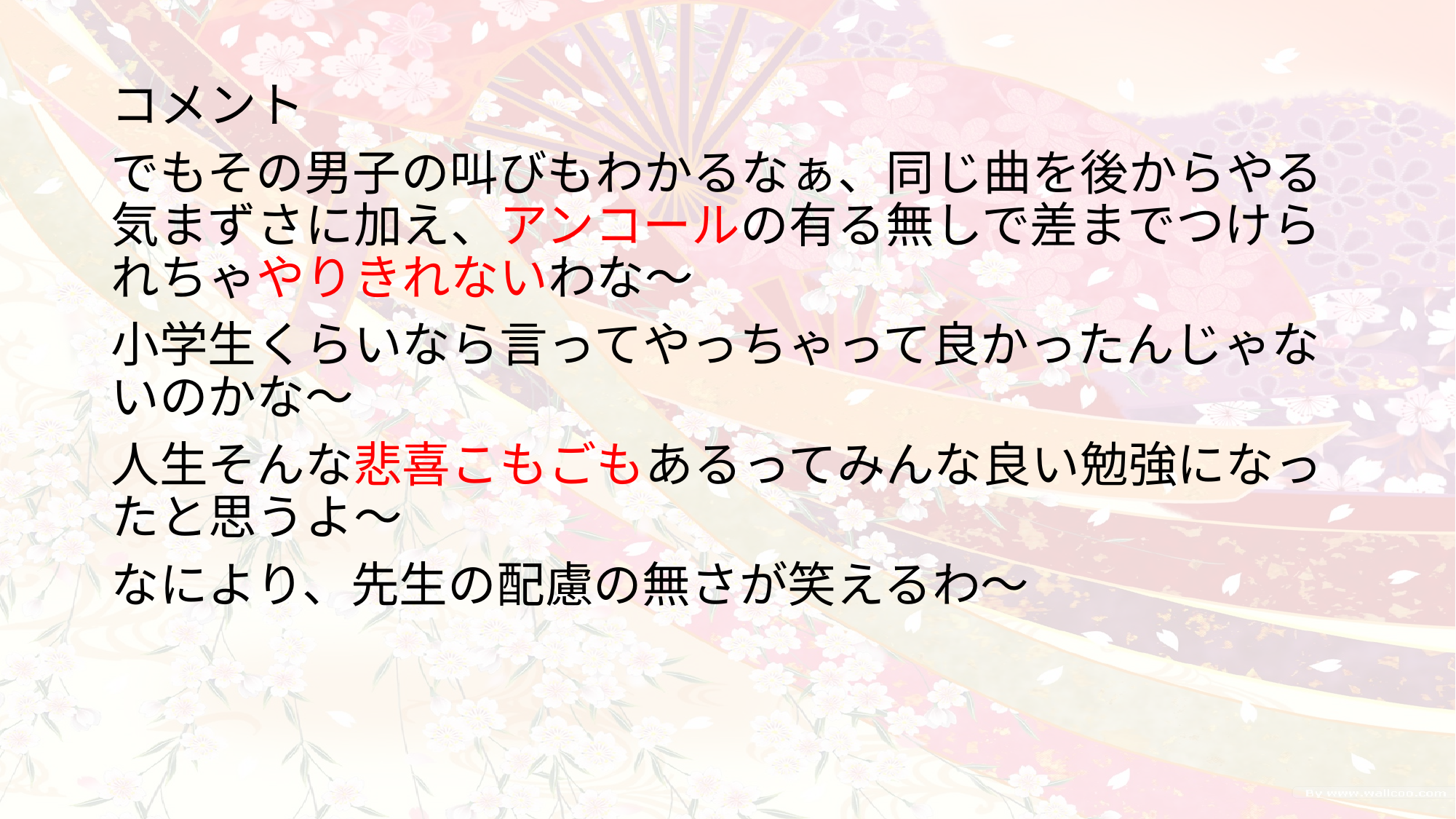

コメント
でもその男子の叫びもわかるなぁ、同じ曲を後からやる気まずさに加え、アンコールの有る無しで差までつけられちゃやりきれないわな～
小学生くらいなら言ってやっちゃって良かったんじゃないのかな～
人生そんな悲喜こもごもあるってみんな良い勉強になったと思うよ～
なにより、先生の配慮の無さが笑えるわ～